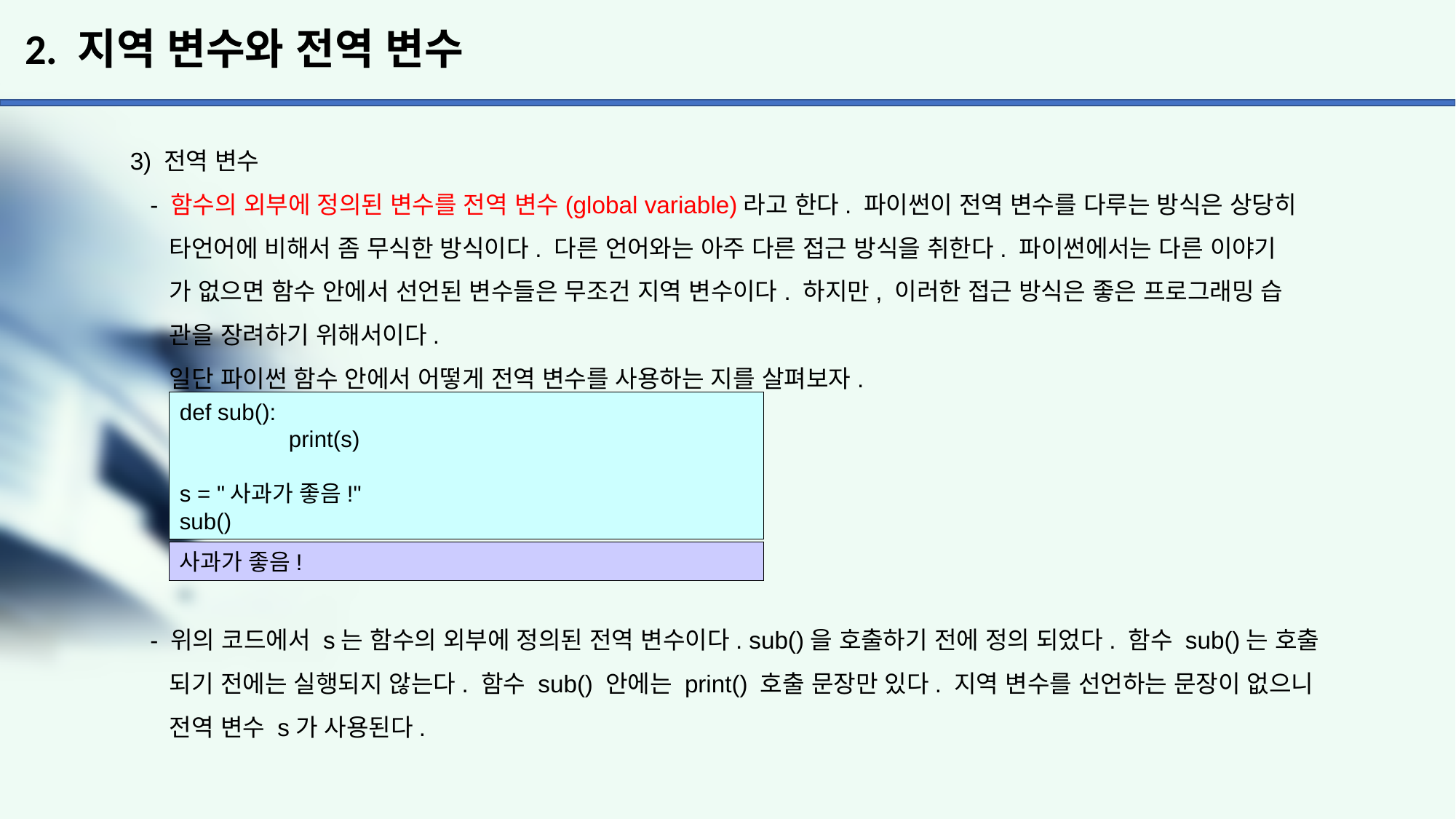

# 2. 지역 변수와 전역 변수
3) 전역 변수
   - 함수의 외부에 정의된 변수를 전역 변수(global variable)라고 한다. 파이썬이 전역 변수를 다루는 방식은 상당히
     타언어에 비해서 좀 무식한 방식이다. 다른 언어와는 아주 다른 접근 방식을 취한다. 파이썬에서는 다른 이야기
     가 없으면 함수 안에서 선언된 변수들은 무조건 지역 변수이다. 하지만, 이러한 접근 방식은 좋은 프로그래밍 습
     관을 장려하기 위해서이다.
     일단 파이썬 함수 안에서 어떻게 전역 변수를 사용하는 지를 살펴보자.

   - 위의 코드에서 s는 함수의 외부에 정의된 전역 변수이다. sub()을 호출하기 전에 정의 되었다. 함수 sub()는 호출
     되기 전에는 실행되지 않는다. 함수 sub() 안에는 print() 호출 문장만 있다. 지역 변수를 선언하는 문장이 없으니
     전역 변수 s가 사용된다.

def sub():
	print(s)

s = "사과가 좋음!"
sub()
사과가 좋음!